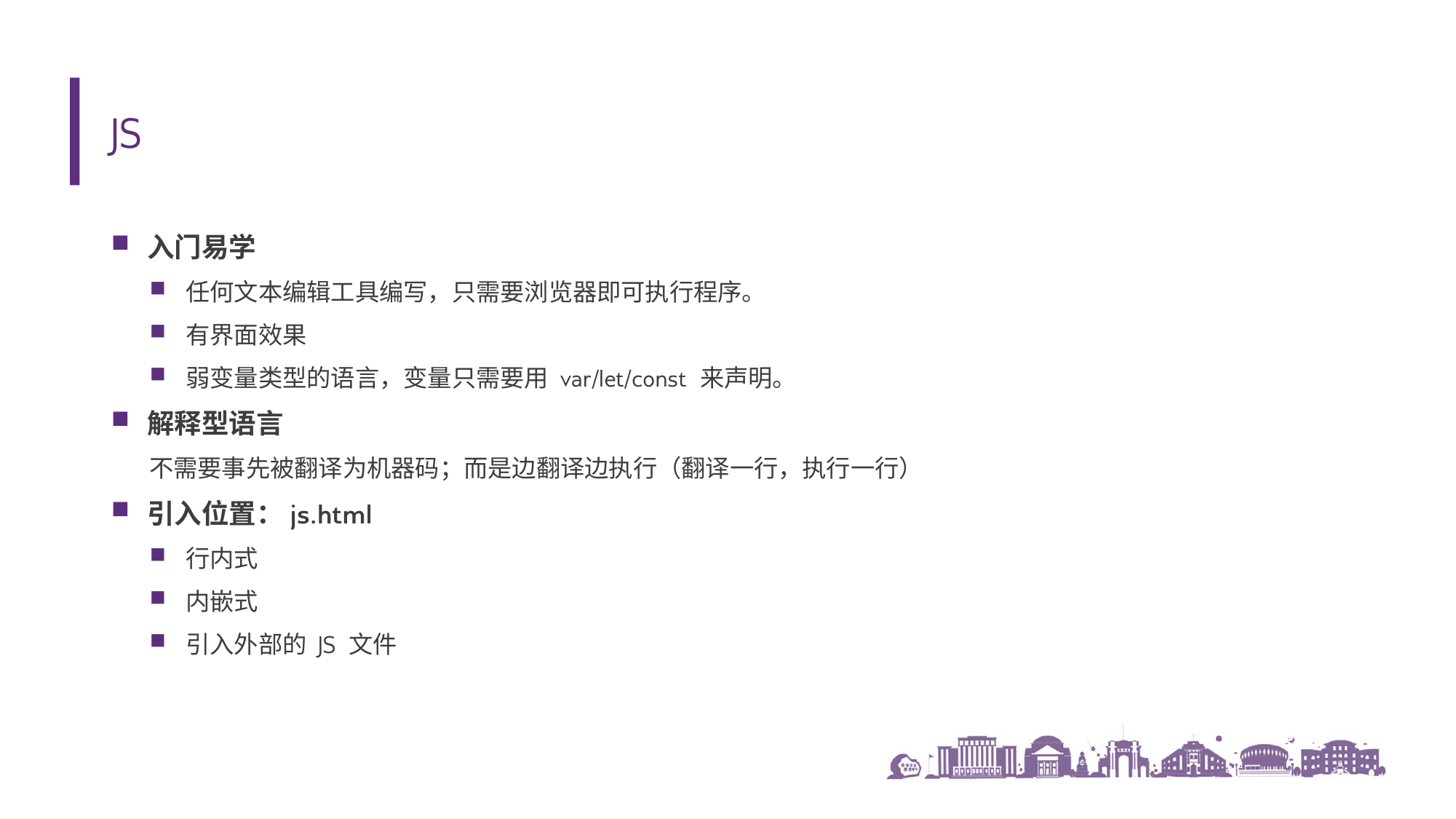

# JS
入门易学
任何文本编辑工具编写，只需要浏览器即可执行程序。
有界面效果
弱变量类型的语言，变量只需要用 var/let/const 来声明。
解释型语言
不需要事先被翻译为机器码；而是边翻译边执行（翻译一行，执行一行）
引入位置：js.html
行内式
内嵌式
引入外部的 JS 文件